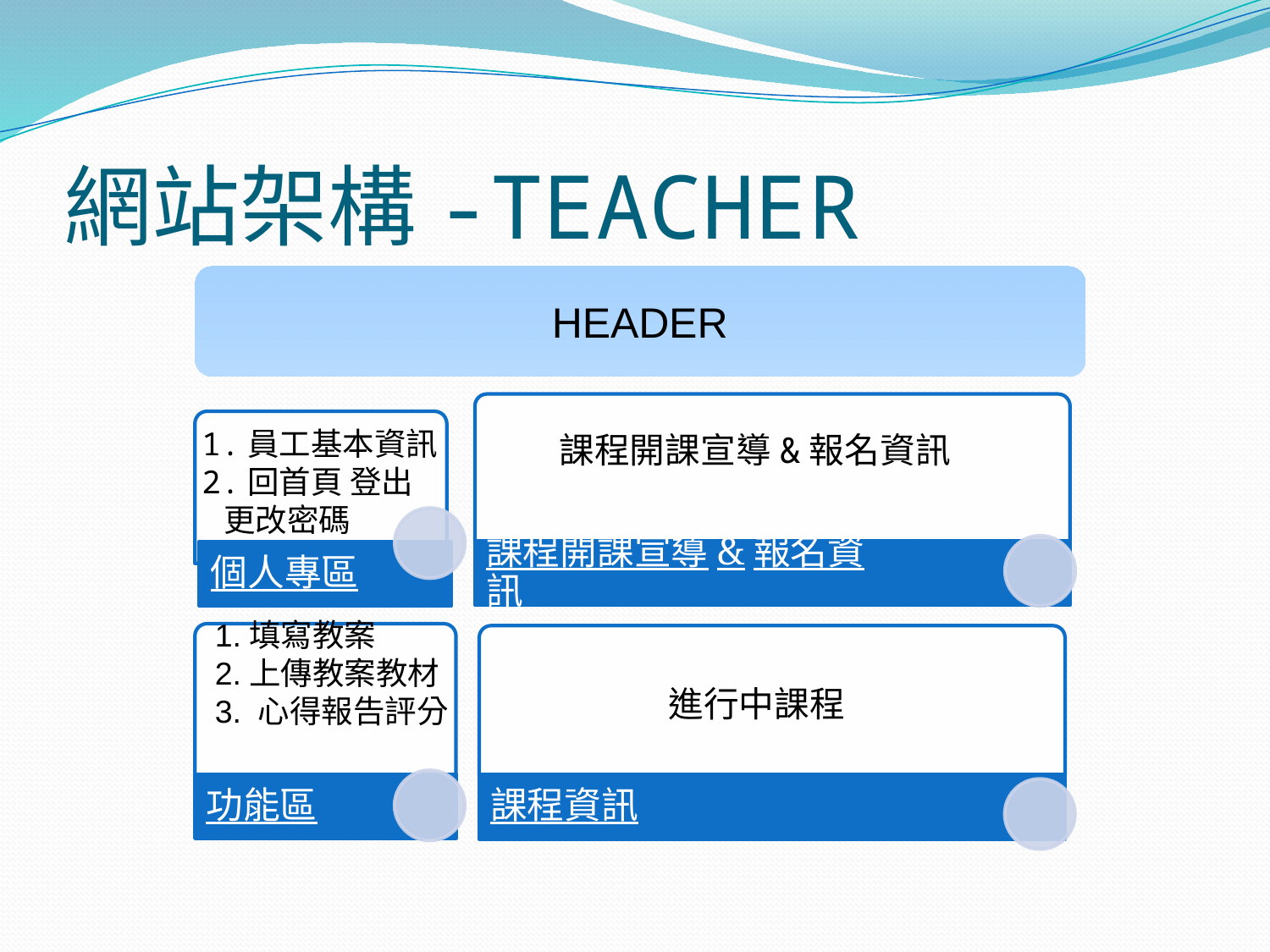

# 網站架構-TEACHER
HEADER
個人專區
功能區
課程開課宣導&報名資訊
課程資訊
1.員工基本資訊
2.回首頁 登出
  更改密碼

課程開課宣導&報名資訊

1.填寫教案
2.上傳教案教材
3. 心得報告評分

進行中課程